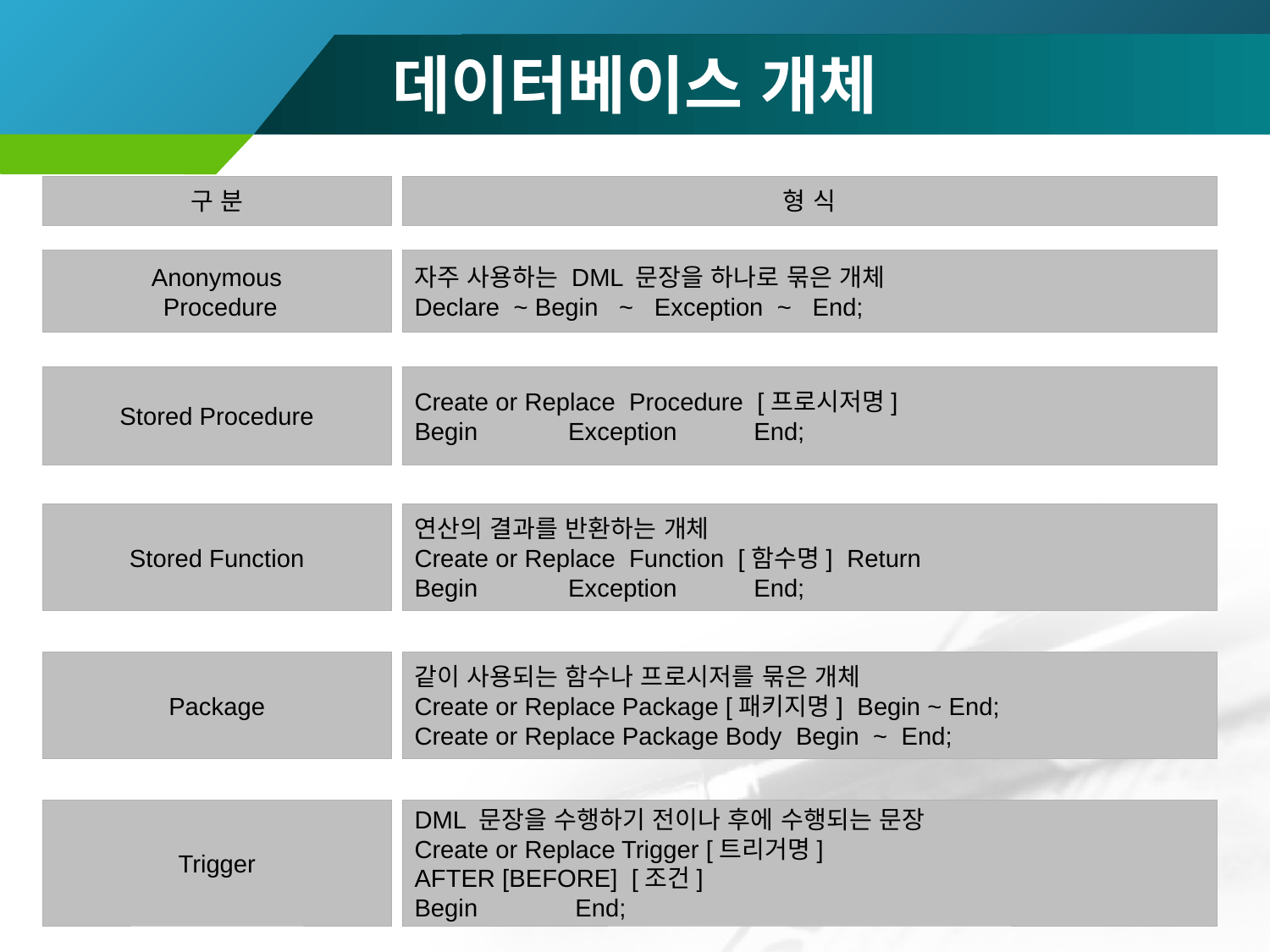

데이터베이스 개체
구 분
형 식
Anonymous
 Procedure
자주 사용하는 DML 문장을 하나로 묶은 개체
Declare  ~ Begin   ~   Exception  ~   End;
Stored Procedure
Create or Replace  Procedure  [프로시저명]
Begin             Exception           End;
Stored Function
연산의 결과를 반환하는 개체
Create or Replace  Function  [함수명]  Return
Begin             Exception           End;
Package
같이 사용되는 함수나 프로시저를 묶은 개체
Create or Replace Package [패키지명]  Begin ~ End;
Create or Replace Package Body  Begin  ~  End;
Trigger
DML 문장을 수행하기 전이나 후에 수행되는 문장
Create or Replace Trigger [트리거명]
AFTER [BEFORE]  [조건]
Begin              End;